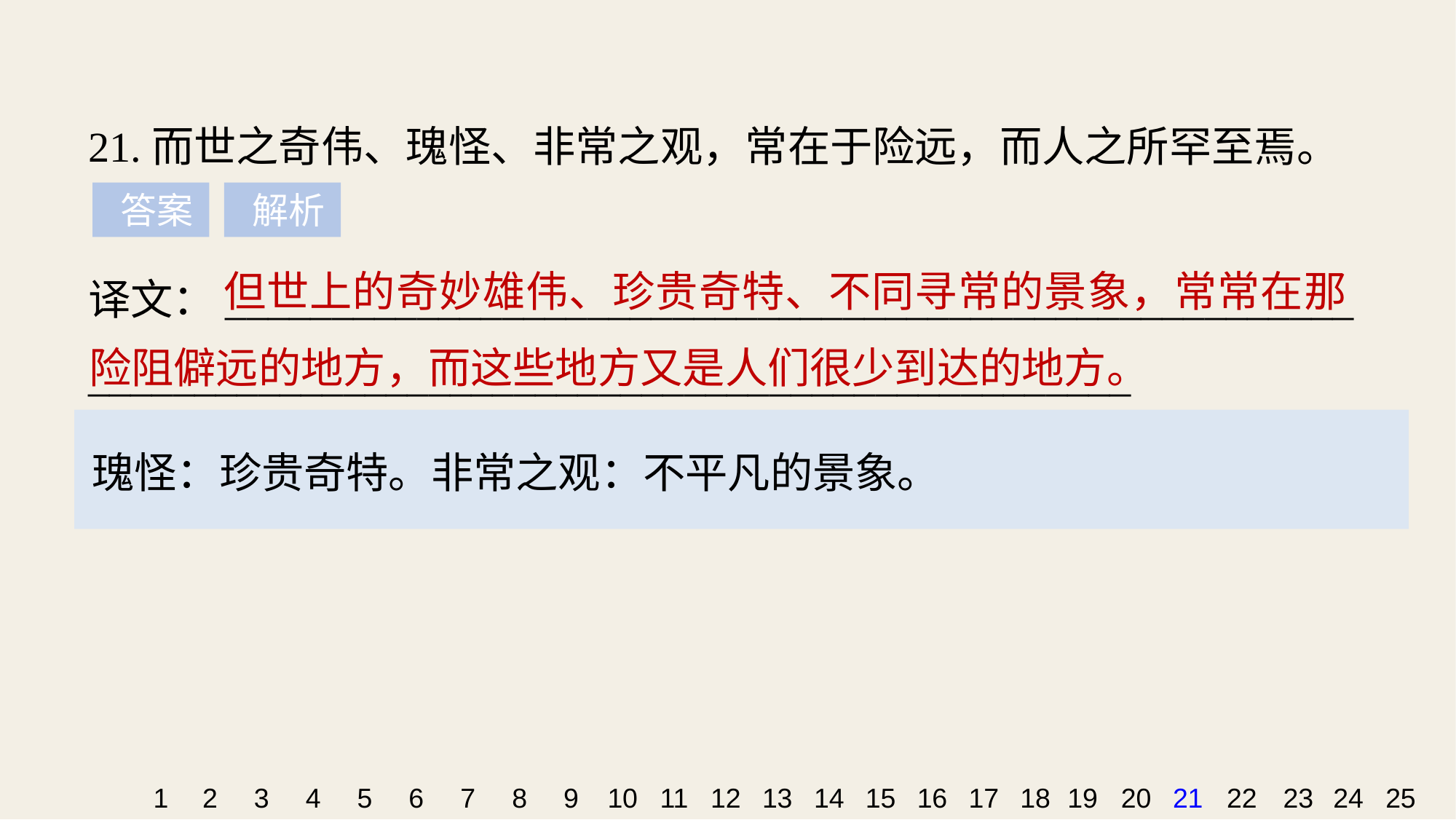

21.而世之奇伟、瑰怪、非常之观，常在于险远，而人之所罕至焉。

译文：_____________________________________________________
_________________________________________________
 答案
 解析
            但世上的奇妙雄伟、珍贵奇特、不同寻常的景象，常常在那险阻僻远的地方，而这些地方又是人们很少到达的地方。

瑰怪：珍贵奇特。非常之观：不平凡的景象。
1
2
3
4
5
6
7
8
9
10
11
12
13
14
15
16
17
18
19
20
21
22
23
24
25